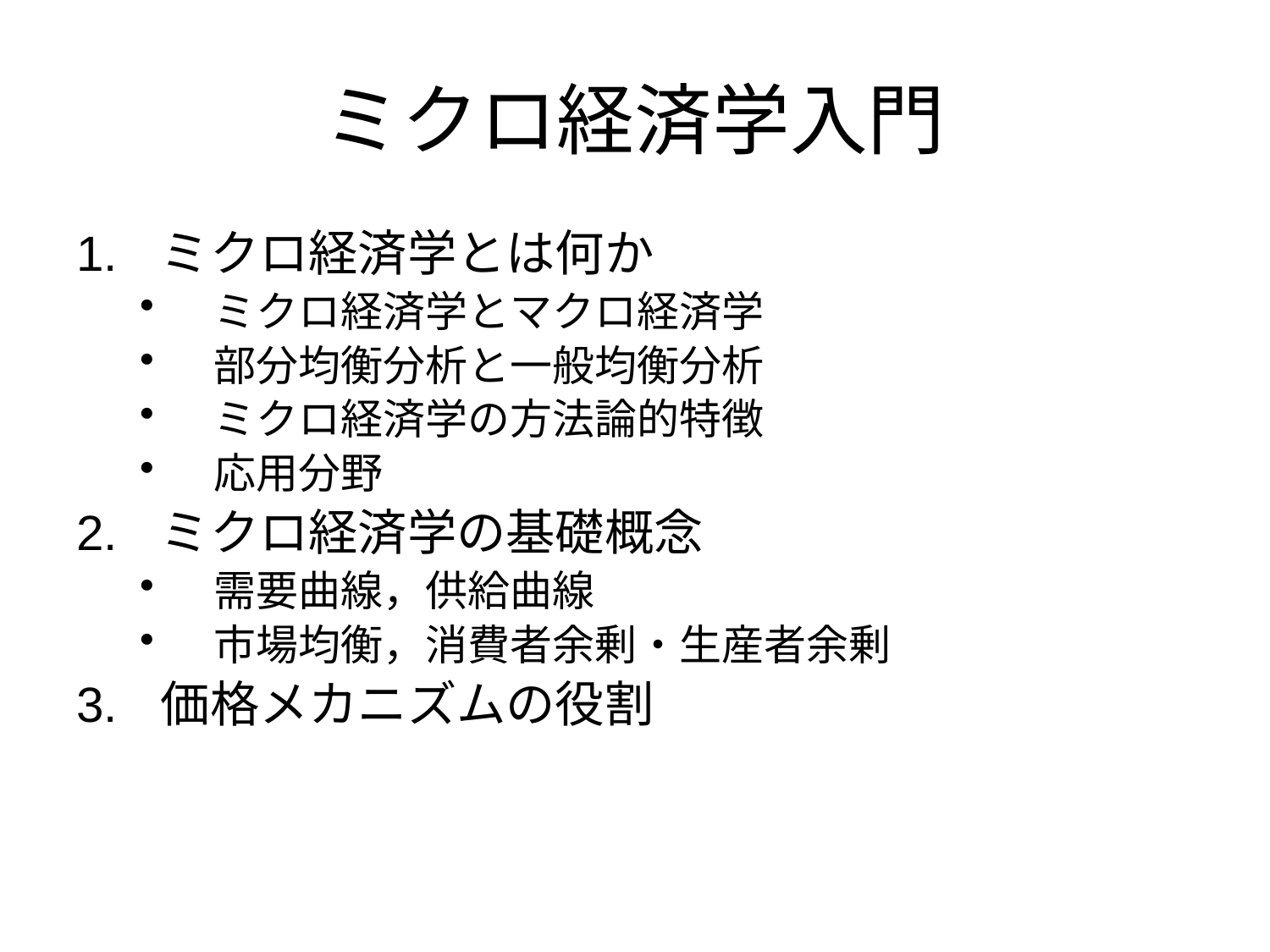

# ミクロ経済学入門
ミクロ経済学とは何か
ミクロ経済学とマクロ経済学
部分均衡分析と一般均衡分析
ミクロ経済学の方法論的特徴
応用分野
ミクロ経済学の基礎概念
需要曲線，供給曲線
市場均衡，消費者余剰・生産者余剰
価格メカニズムの役割